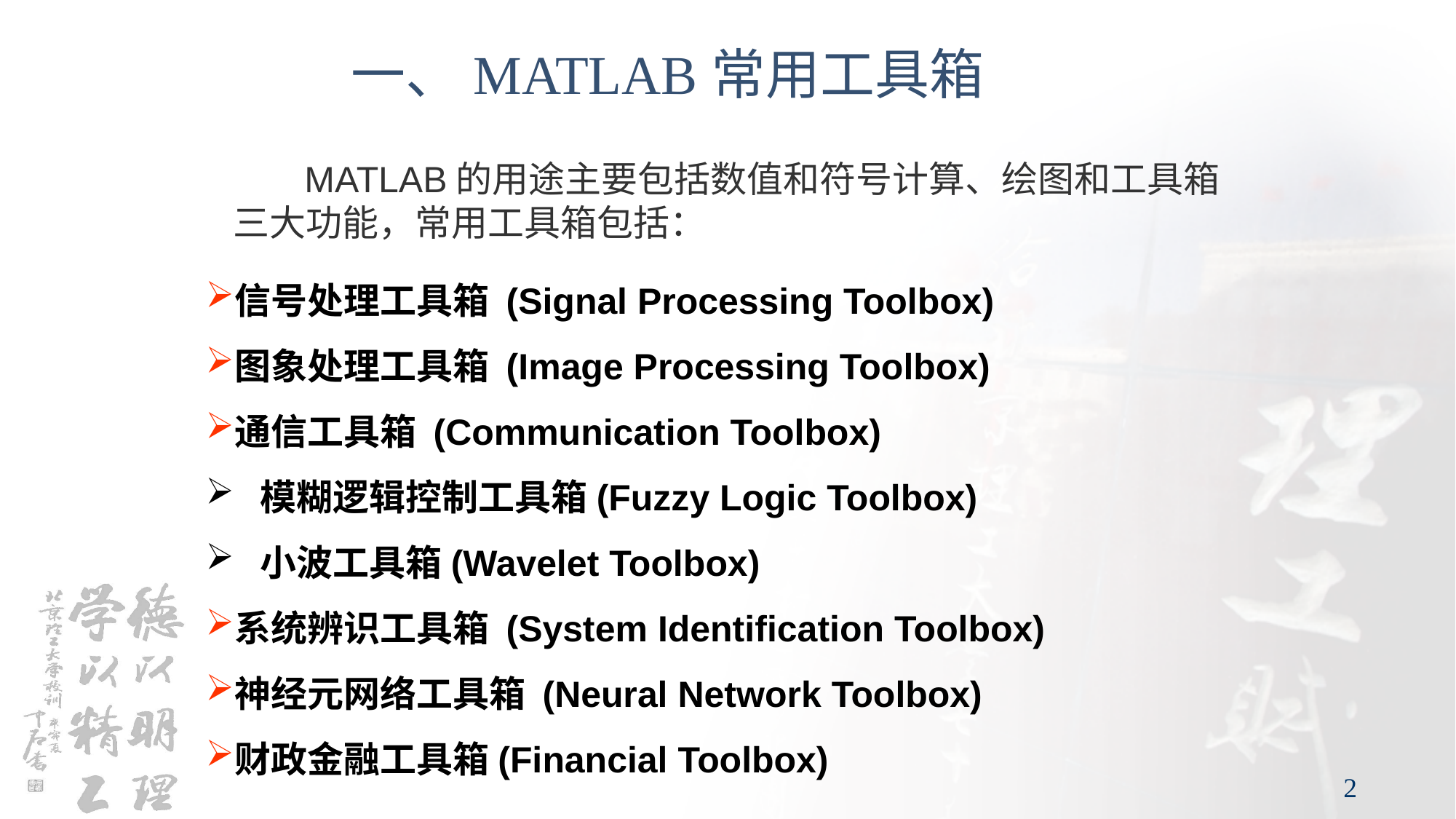

一、MATLAB常用工具箱
       MATLAB的用途主要包括数值和符号计算、绘图和工具箱三大功能，常用工具箱包括：
信号处理工具箱 (Signal Processing Toolbox)
图象处理工具箱 (Image Processing Toolbox)
通信工具箱 (Communication Toolbox)
模糊逻辑控制工具箱(Fuzzy Logic Toolbox)
小波工具箱(Wavelet Toolbox)
系统辨识工具箱 (System Identification Toolbox)
神经元网络工具箱 (Neural Network Toolbox)
财政金融工具箱(Financial Toolbox)